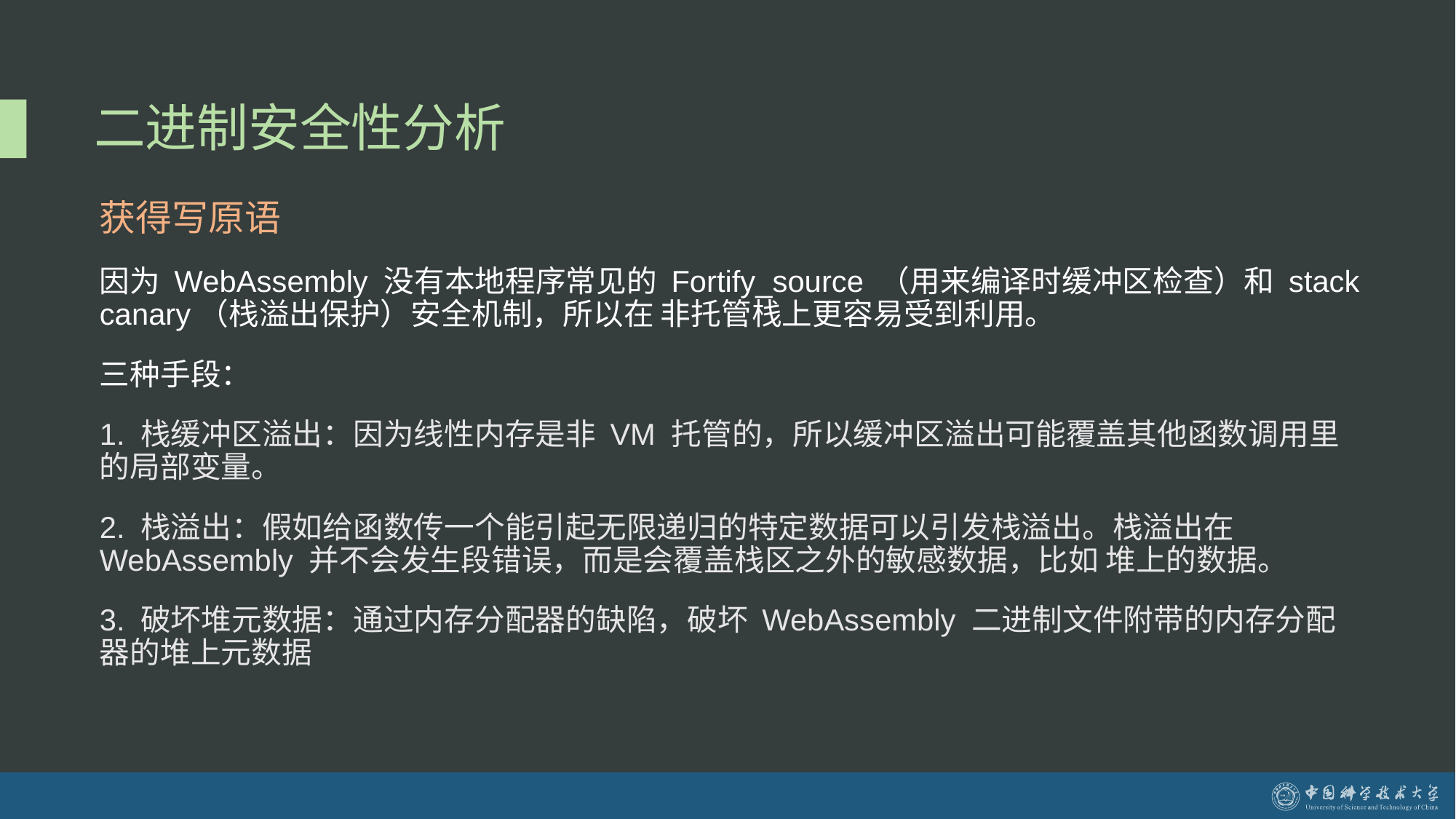

# 二进制安全性分析
获得写原语
因为 WebAssembly 没有本地程序常见的 Fortify_source （用来编译时缓冲区检查）和 stack canary（栈溢出保护）安全机制，所以在 非托管栈上更容易受到利用。
三种手段：
1. 栈缓冲区溢出：因为线性内存是非 VM 托管的，所以缓冲区溢出可能覆盖其他函数调用里的局部变量。
2. 栈溢出：假如给函数传一个能引起无限递归的特定数据可以引发栈溢出。栈溢出在 WebAssembly 并不会发生段错误，而是会覆盖栈区之外的敏感数据，比如 堆上的数据。
3. 破坏堆元数据：通过内存分配器的缺陷，破坏 WebAssembly 二进制文件附带的内存分配器的堆上元数据